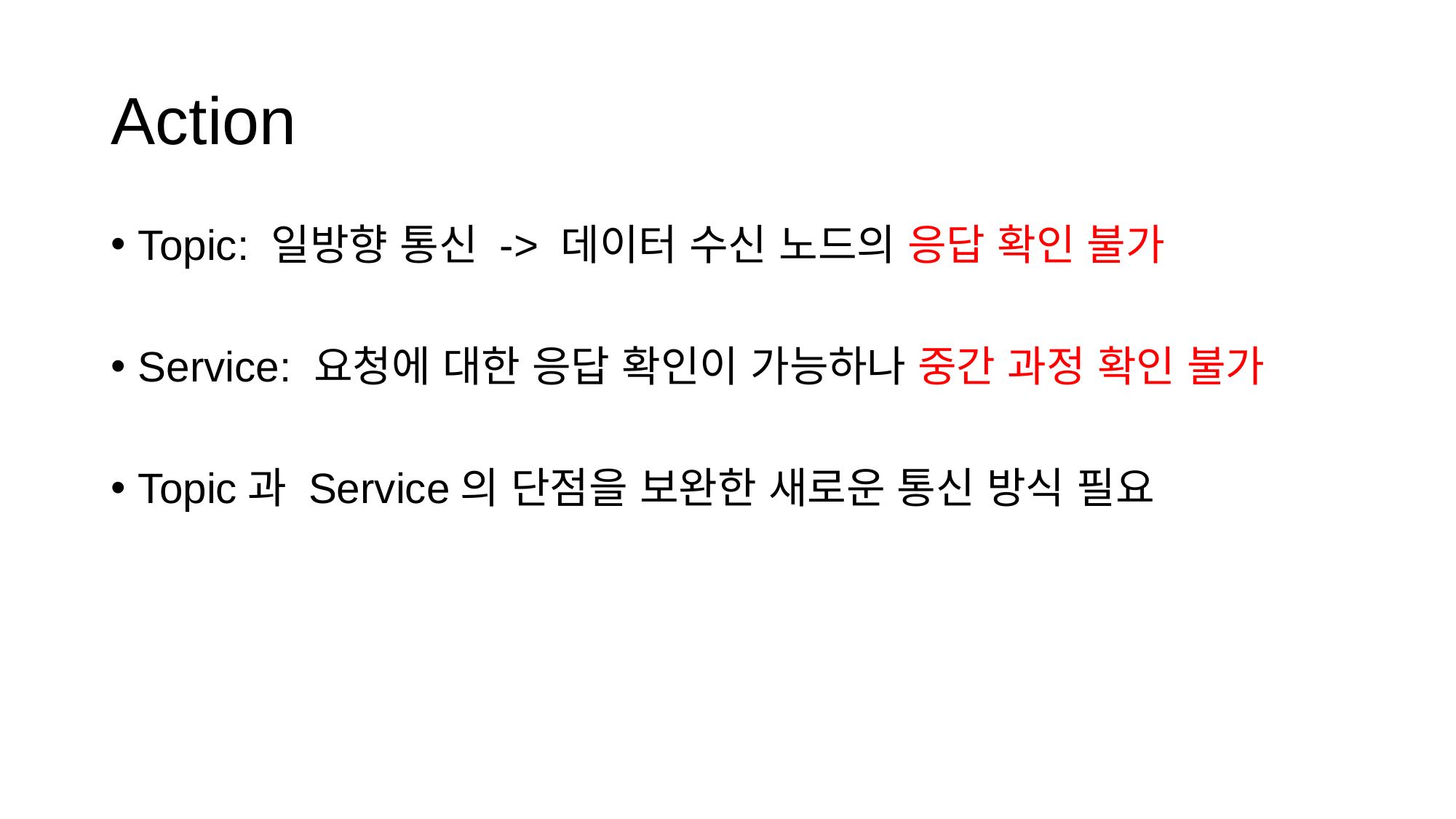

# Action
Topic: 일방향 통신 -> 데이터 수신 노드의 응답 확인 불가

Service: 요청에 대한 응답 확인이 가능하나 중간 과정 확인 불가

Topic과 Service의 단점을 보완한 새로운 통신 방식 필요